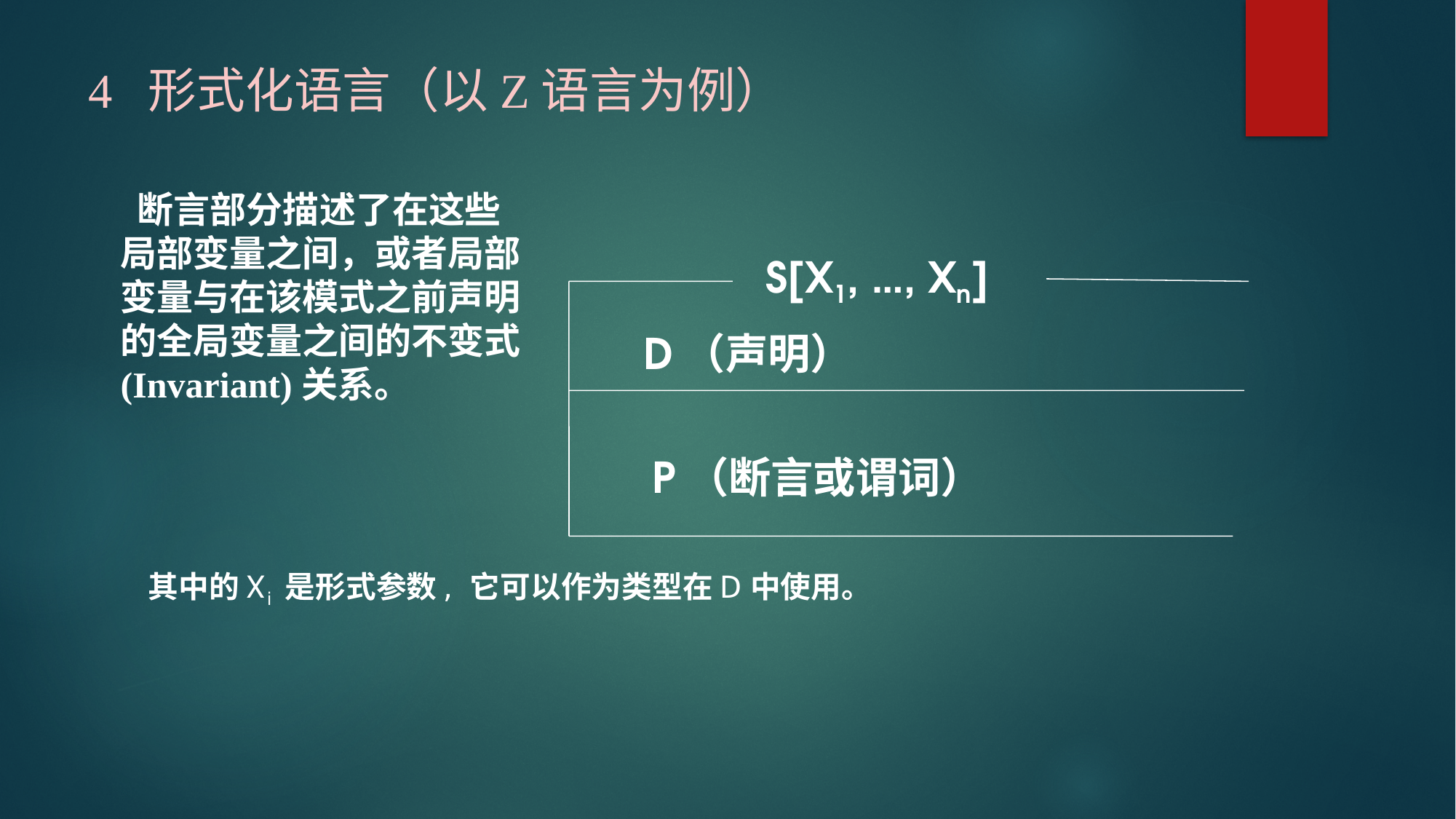

# 4  形式化语言（以Z语言为例）
 断言部分描述了在这些局部变量之间，或者局部变量与在该模式之前声明的全局变量之间的不变式(Invariant)关系。

S[X1, …, Xn]

D（声明）

P（断言或谓词）

 其中的Xi 是形式参数, 它可以作为类型在D中使用。